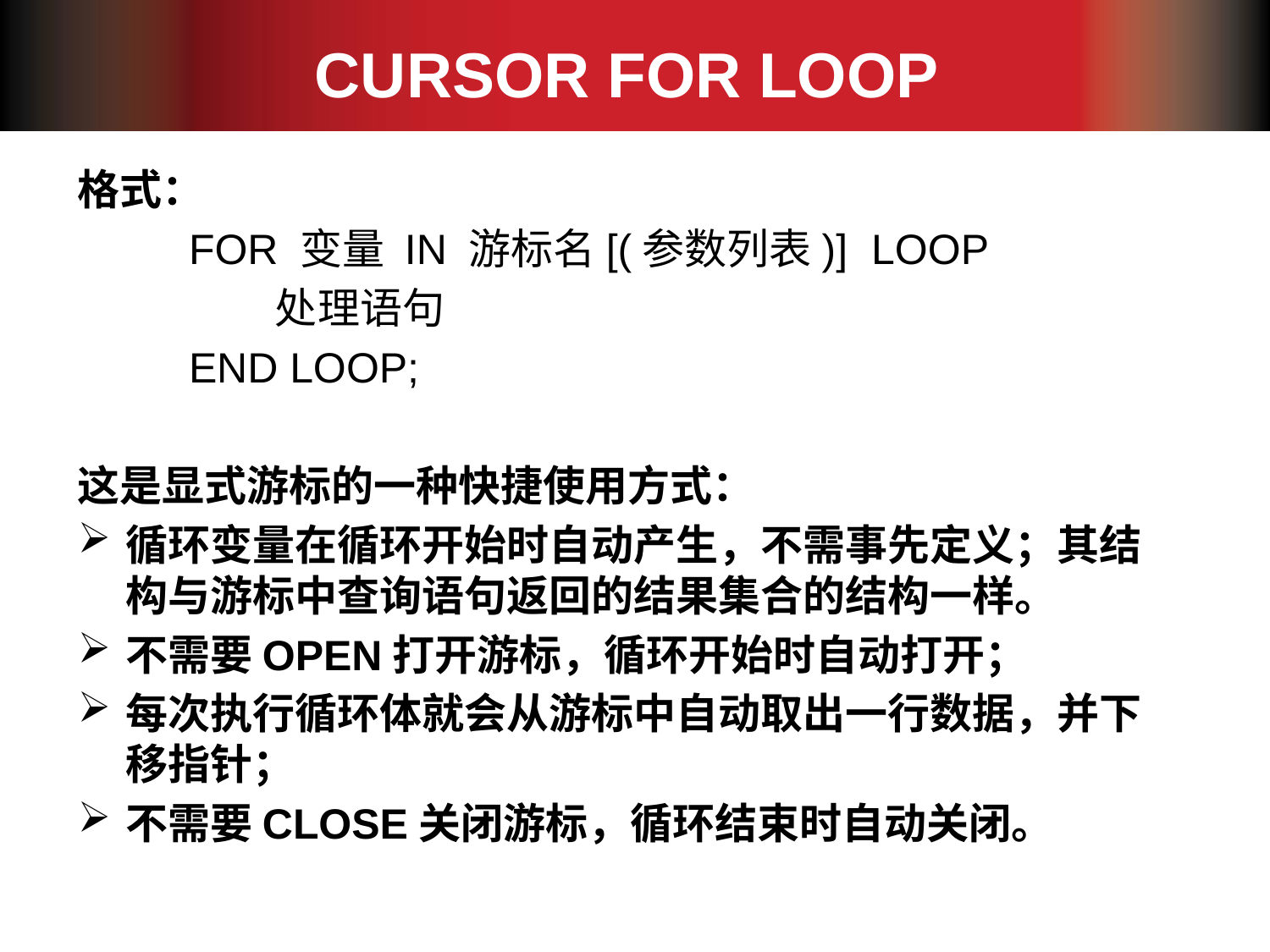

# CURSOR FOR LOOP
格式：
FOR 变量 IN 游标名[(参数列表)]  LOOP
        处理语句
END LOOP;

这是显式游标的一种快捷使用方式：
循环变量在循环开始时自动产生，不需事先定义；其结构与游标中查询语句返回的结果集合的结构一样。
不需要OPEN打开游标，循环开始时自动打开；
每次执行循环体就会从游标中自动取出一行数据，并下移指针；
不需要CLOSE关闭游标，循环结束时自动关闭。